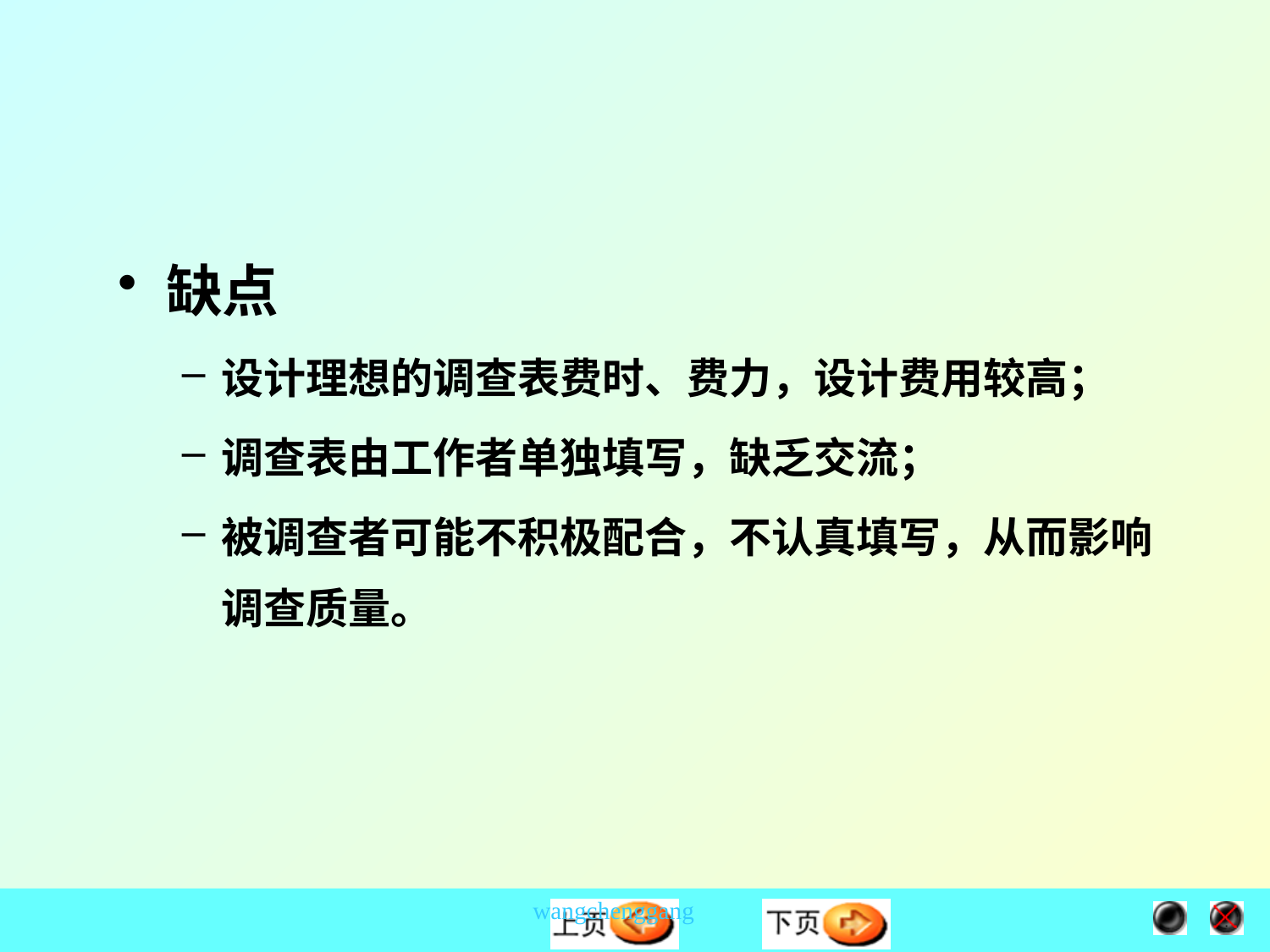

#
缺点
设计理想的调查表费时、费力，设计费用较高；
调查表由工作者单独填写，缺乏交流；
被调查者可能不积极配合，不认真填写，从而影响调查质量。

wangchenggang